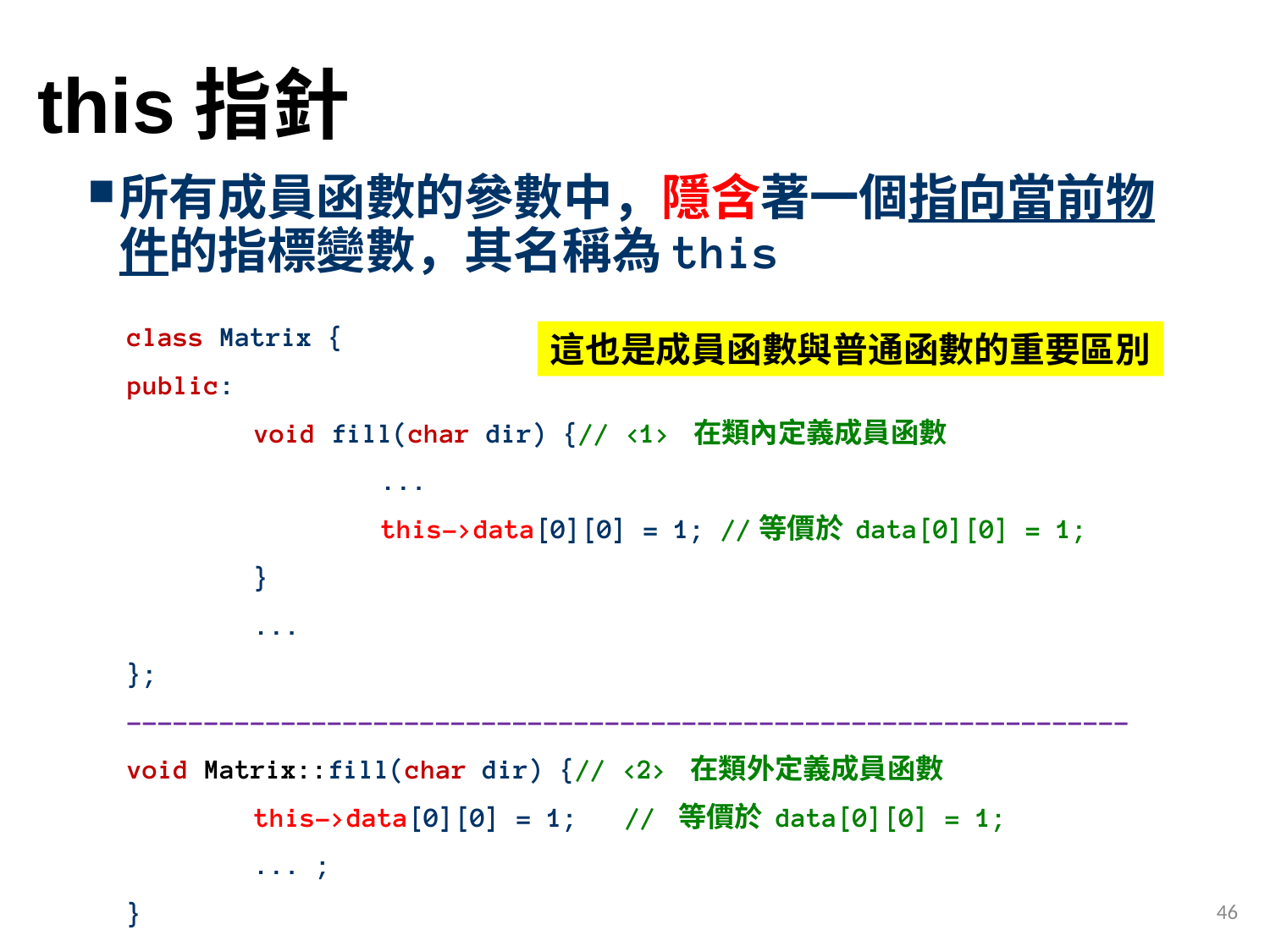

# this指針
所有成員函數的參數中，隱含著一個指向當前物件的指標變數，其名稱為this
class Matrix {
public:
	void fill(char dir) {// <1> 在類內定義成員函數
		...
		this->data[0][0] = 1; //等價於 data[0][0] = 1;
	}
	...
};
-----------------------------------------------------------------
void Matrix::fill(char dir) {// <2> 在類外定義成員函數
	this->data[0][0] = 1;   // 等價於 data[0][0] = 1;
	... ;
}
這也是成員函數與普通函數的重要區別
46